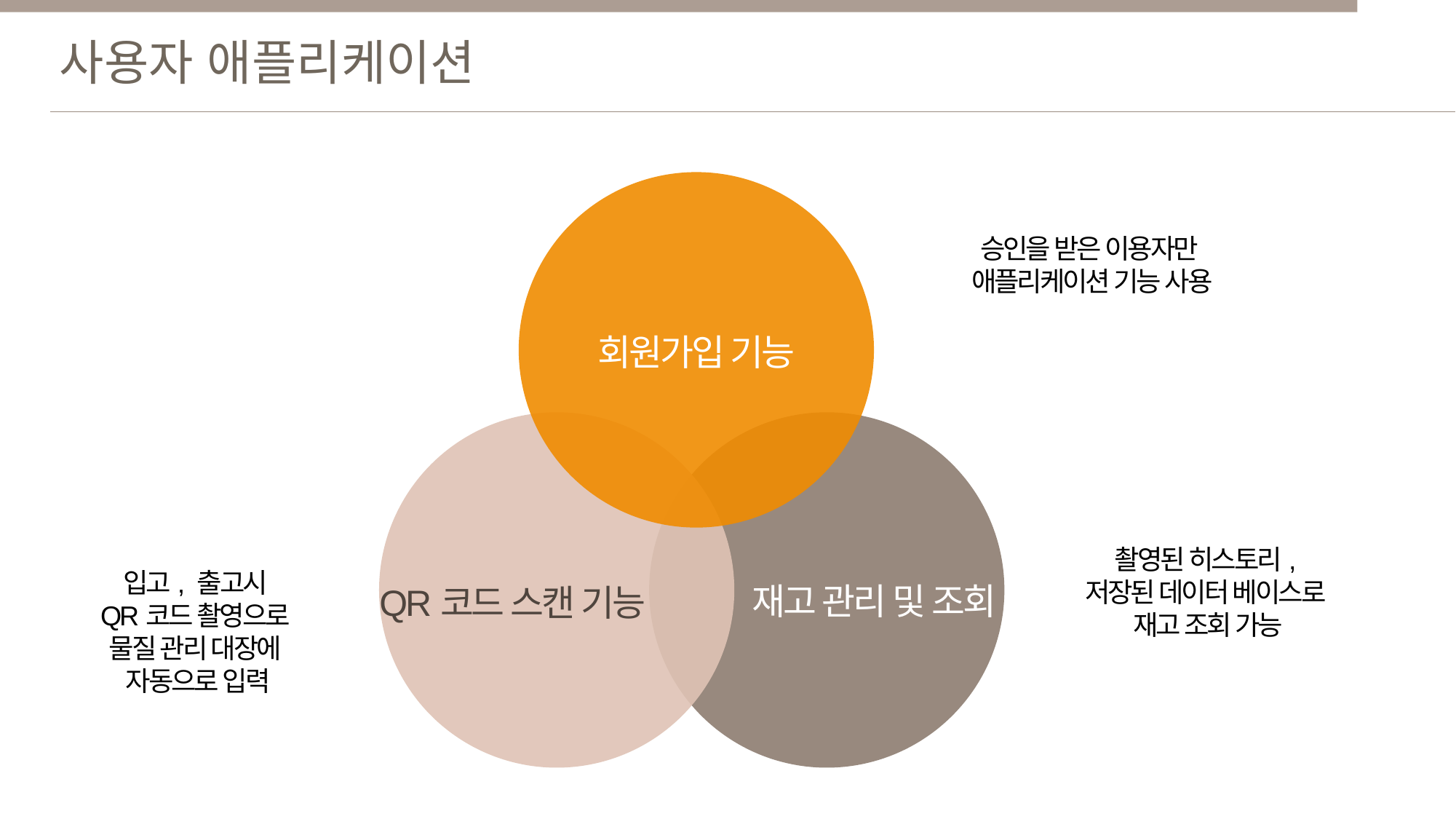

사용자 애플리케이션

승인을 받은 이용자만
애플리케이션 기능 사용
회원가입 기능

촬영된 히스토리,
저장된 데이터 베이스로
재고 조회 가능
입고, 출고시
QR코드 촬영으로
물질 관리 대장에
자동으로 입력
재고 관리 및 조회
QR코드 스캔 기능